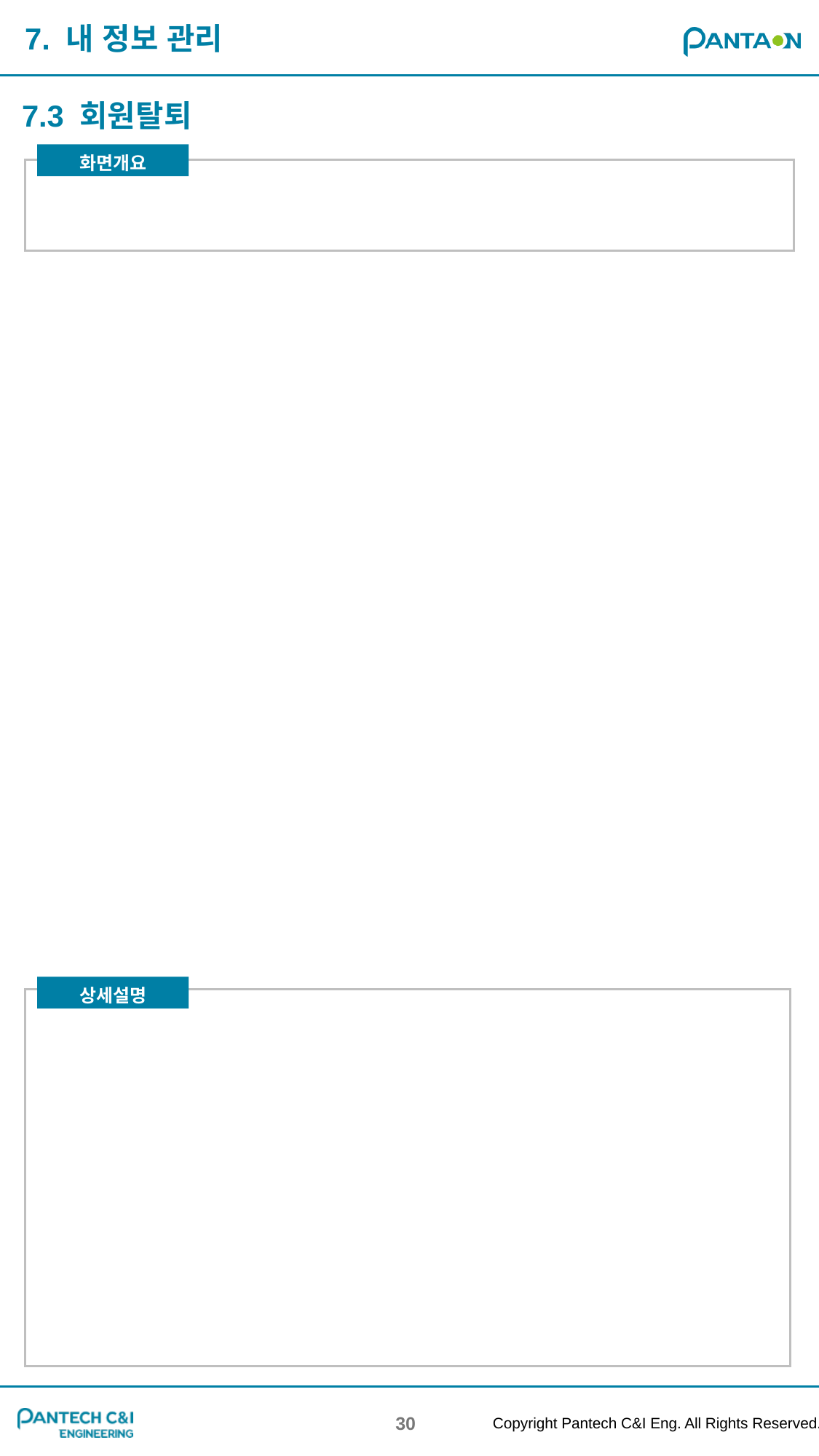

7. 내 정보 관리
7.3 회원탈퇴
30